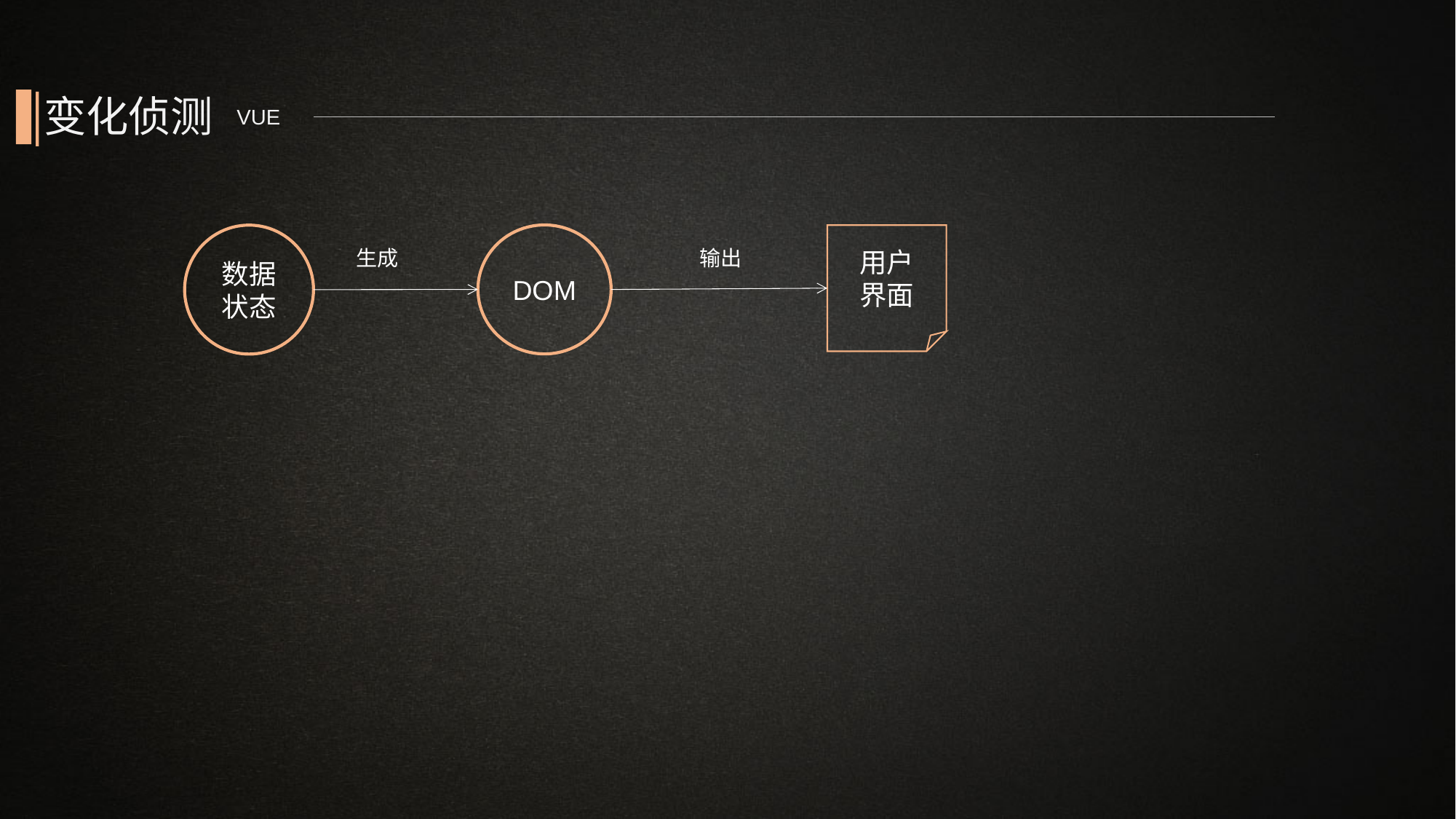

变化侦测
VUE

DOM
数据状态
用户
界面
生成
输出